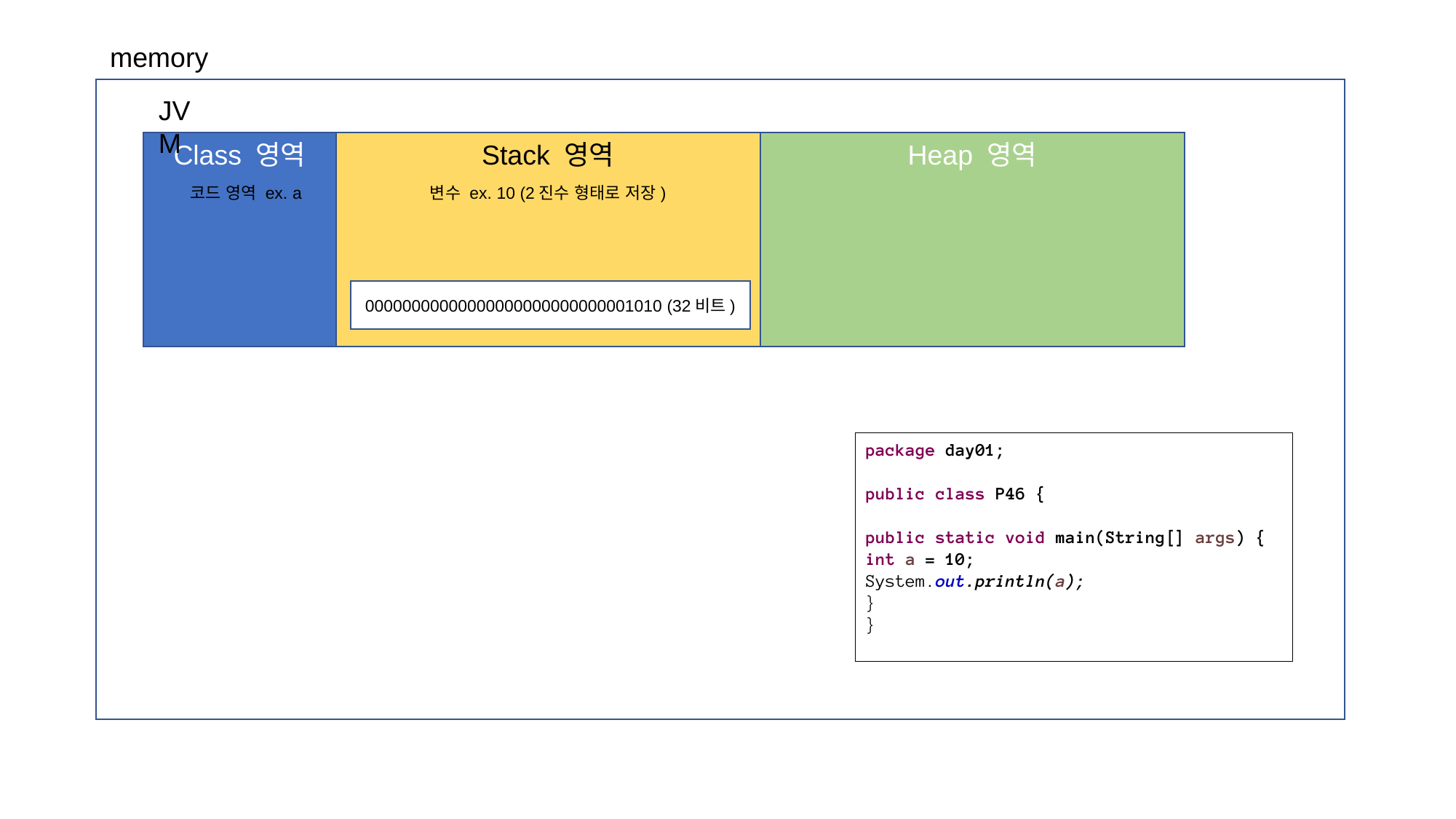

memory

JVM
Class 영역
Stack 영역
Heap 영역
코드 영역 ex. a
변수 ex. 10 (2진수 형태로 저장)
00000000000000000000000000001010 (32비트)
package day01;

public class P46 {

public static void main(String[] args) {
int a = 10;
System.out.println(a);
}
}